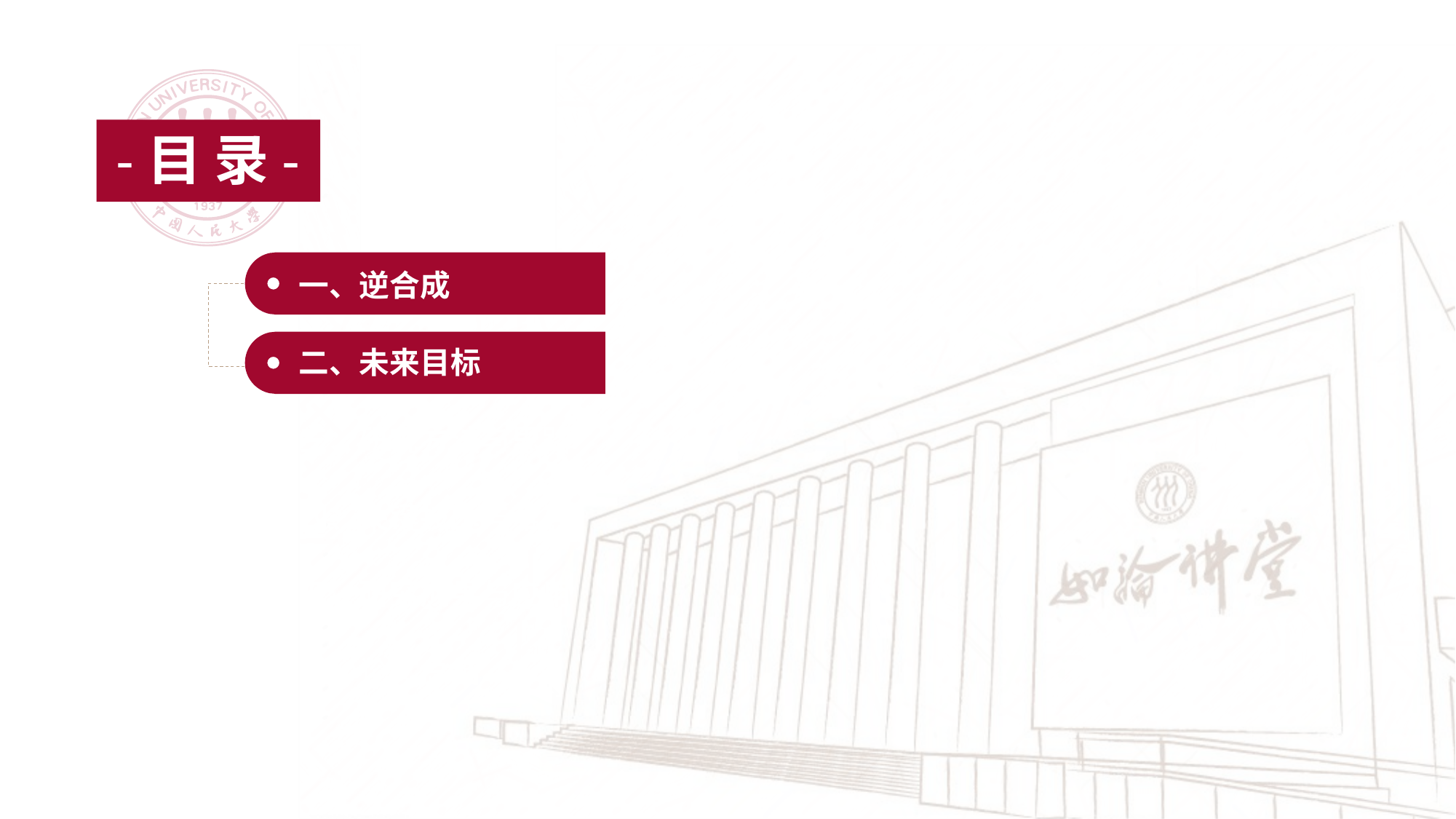

-目 录-

一、逆合成

二、未来目标
三、研究方法与思路
四、关键技术与难点
五、研究成果与应用
六、论文总结